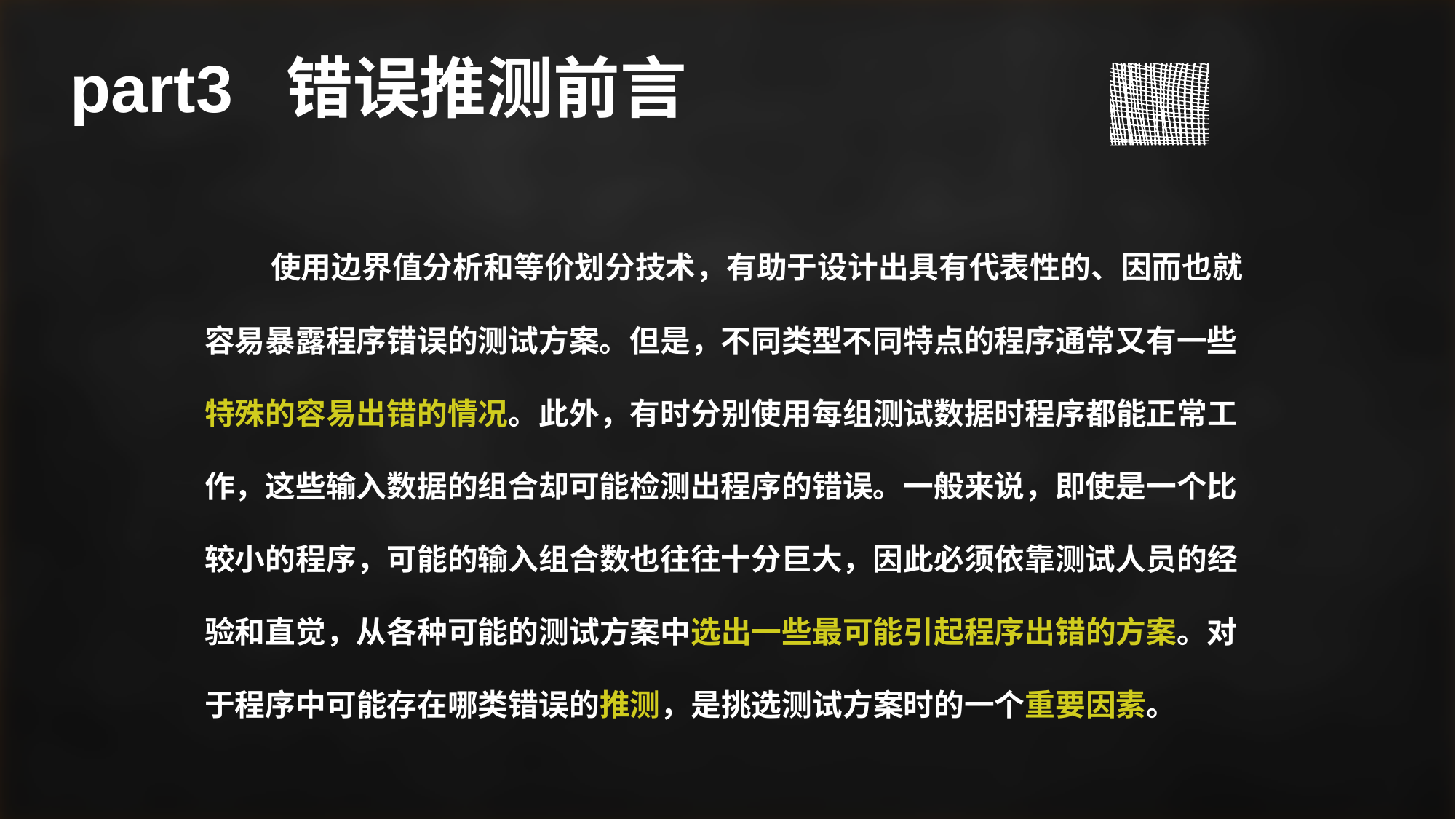

# part3  错误推测前言

       使用边界值分析和等价划分技术，有助于设计出具有代表性的、因而也就容易暴露程序错误的测试方案。但是，不同类型不同特点的程序通常又有一些特殊的容易出错的情况。此外，有时分别使用每组测试数据时程序都能正常工作，这些输入数据的组合却可能检测出程序的错误。一般来说，即使是一个比较小的程序，可能的输入组合数也往往十分巨大，因此必须依靠测试人员的经验和直觉，从各种可能的测试方案中选出一些最可能引起程序出错的方案。对于程序中可能存在哪类错误的推测，是挑选测试方案时的一个重要因素。